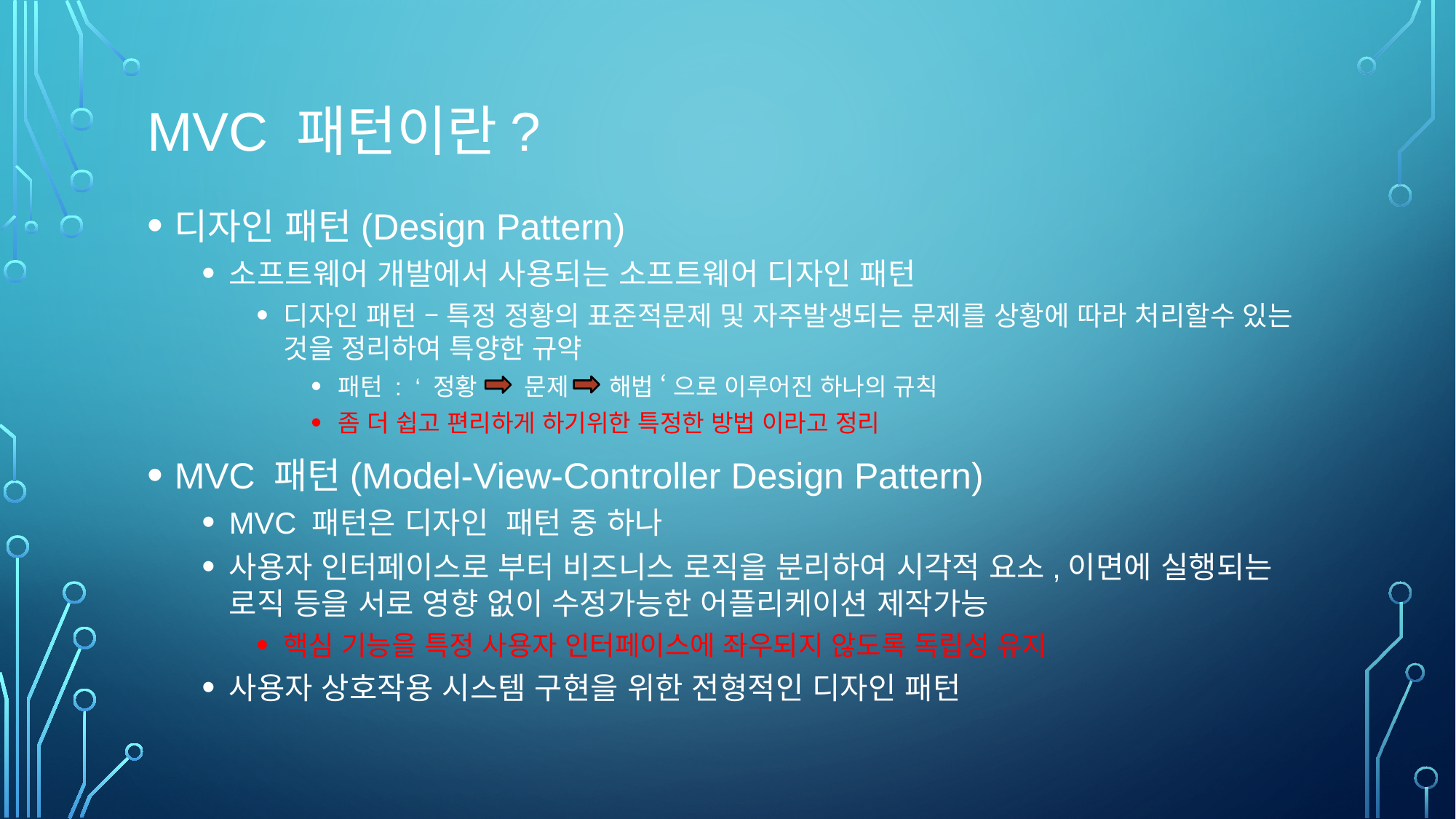

# Mvc 패턴이란?
디자인 패턴(Design Pattern)
소프트웨어 개발에서 사용되는 소프트웨어 디자인 패턴
디자인 패턴 – 특정 정황의 표준적문제 및 자주발생되는 문제를 상황에 따라 처리할수 있는 것을 정리하여 특양한 규약
패턴 :  ‘ 정황       문제      해법 ‘ 으로 이루어진 하나의 규칙
좀 더 쉽고 편리하게 하기위한 특정한 방법 이라고 정리
MVC 패턴(Model-View-Controller Design Pattern)
MVC 패턴은 디자인  패턴 중 하나
사용자 인터페이스로 부터 비즈니스 로직을 분리하여 시각적 요소,이면에 실행되는 로직 등을 서로 영향 없이 수정가능한 어플리케이션 제작가능
핵심 기능을 특정 사용자 인터페이스에 좌우되지 않도록 독립성 유지
사용자 상호작용 시스템 구현을 위한 전형적인 디자인 패턴